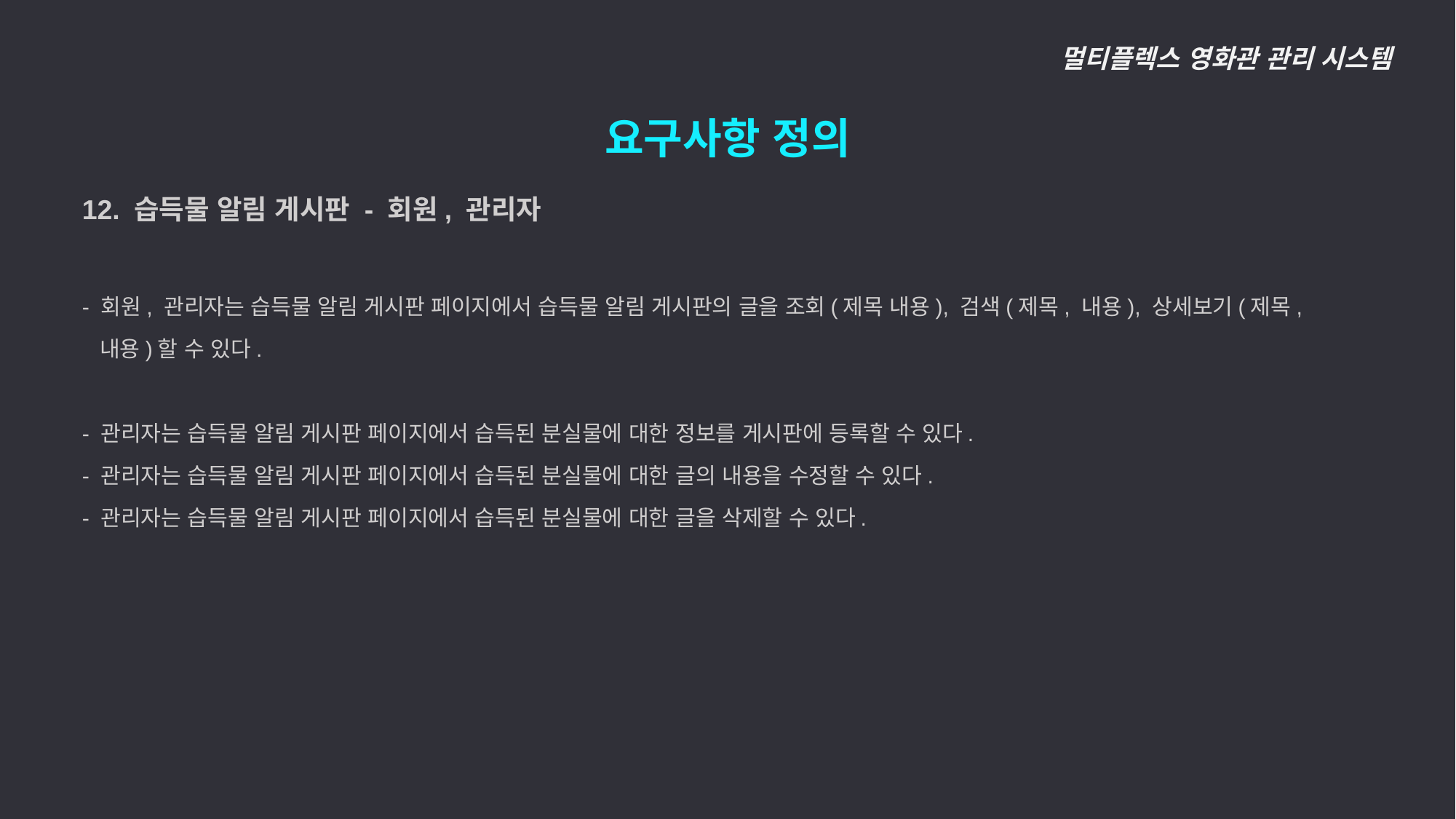

멀티플렉스 영화관 관리 시스템
요구사항 정의
12. 습득물 알림 게시판 - 회원, 관리자

- 회원, 관리자는 습득물 알림 게시판 페이지에서 습득물 알림 게시판의 글을 조회(제목 내용), 검색(제목, 내용), 상세보기(제목,
  내용)할 수 있다.

- 관리자는 습득물 알림 게시판 페이지에서 습득된 분실물에 대한 정보를 게시판에 등록할 수 있다.
- 관리자는 습득물 알림 게시판 페이지에서 습득된 분실물에 대한 글의 내용을 수정할 수 있다.
- 관리자는 습득물 알림 게시판 페이지에서 습득된 분실물에 대한 글을 삭제할 수 있다.